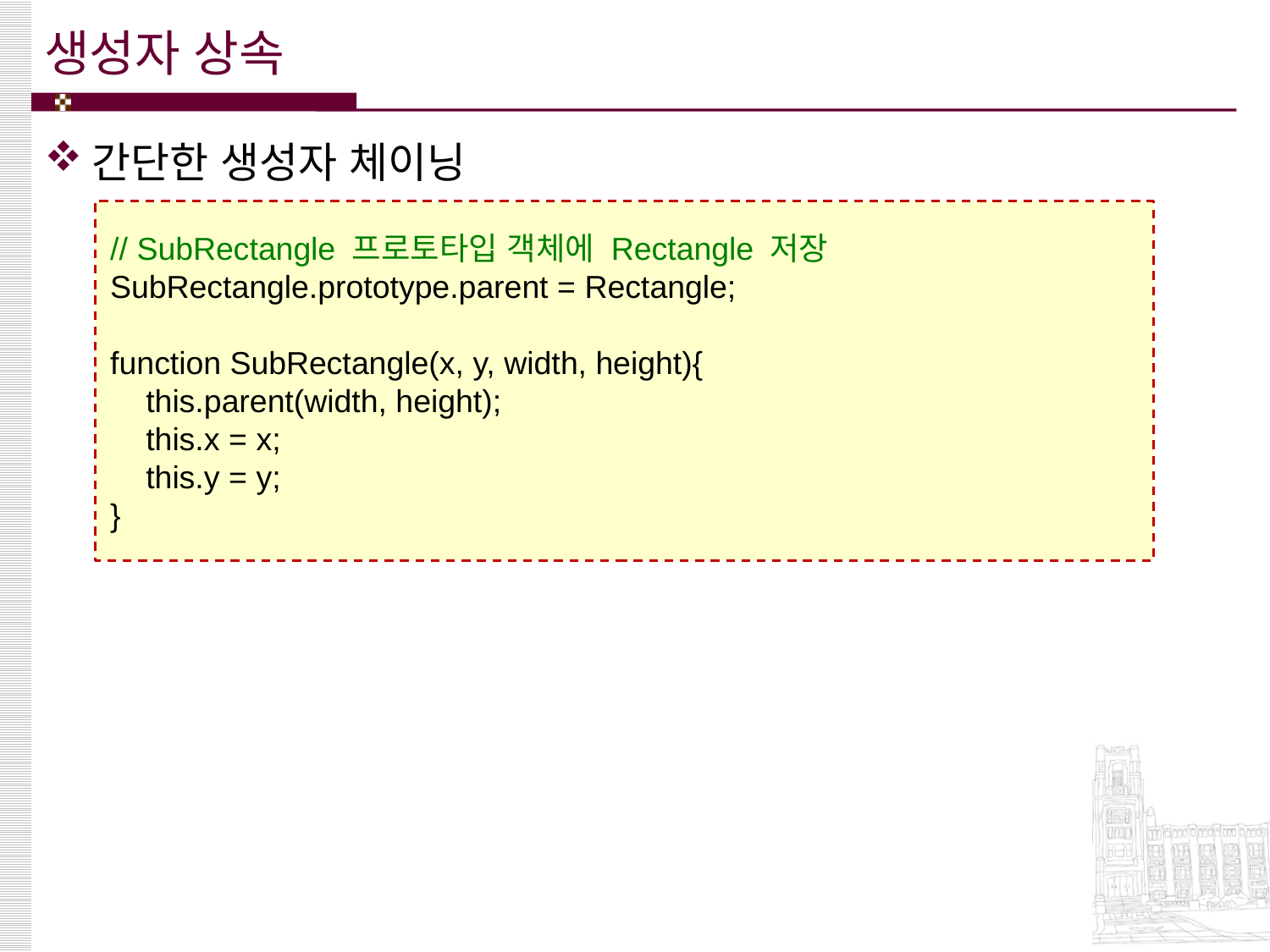

# 생성자 상속
간단한 생성자 체이닝
// SubRectangle 프로토타입 객체에 Rectangle 저장
SubRectangle.prototype.parent = Rectangle;

function SubRectangle(x, y, width, height){
    this.parent(width, height);
    this.x = x;
    this.y = y;
}